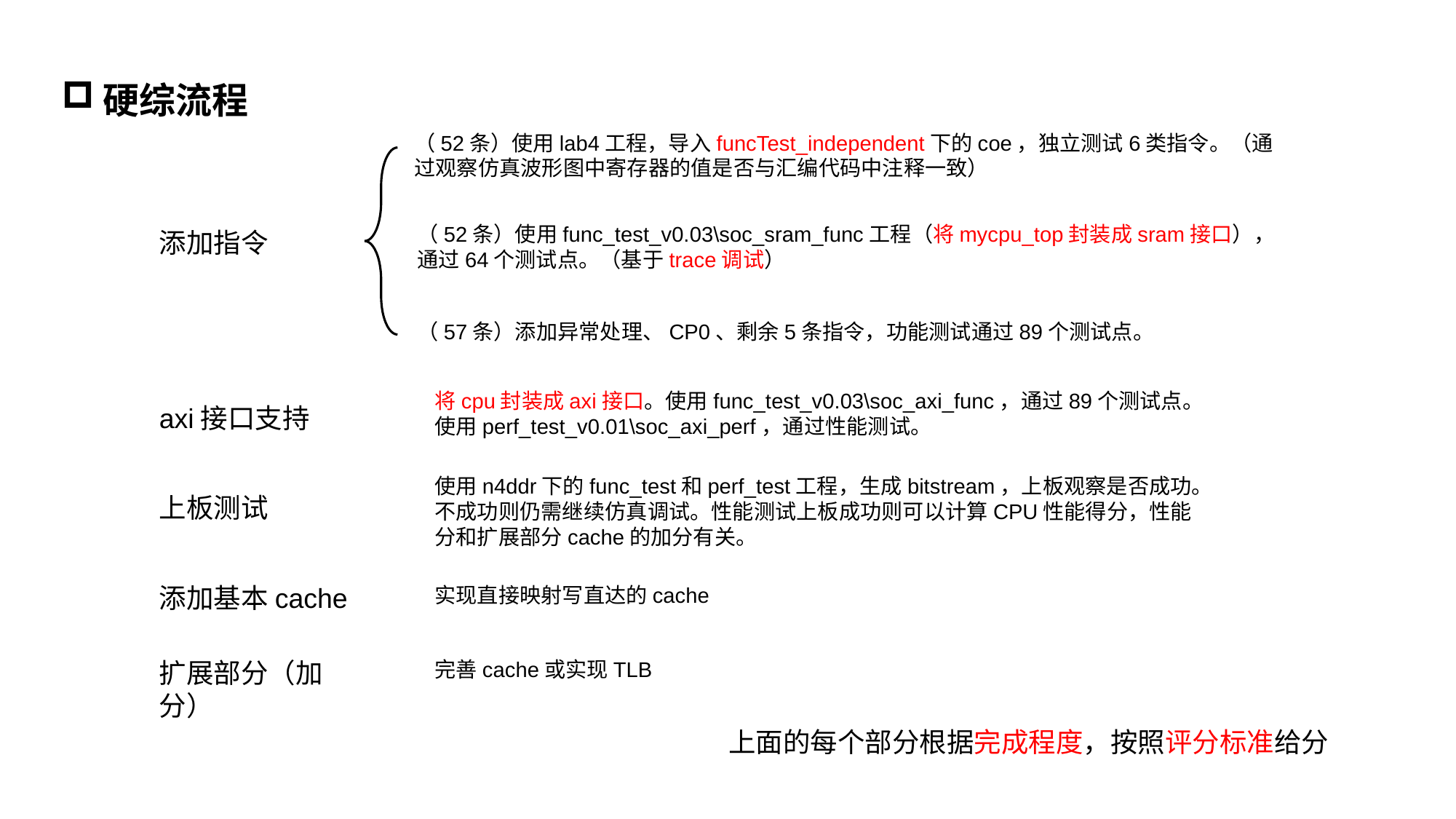

硬综流程
（52条）使用lab4工程，导入funcTest_independent下的coe，独立测试6类指令。（通过观察仿真波形图中寄存器的值是否与汇编代码中注释一致）

（52条）使用func_test_v0.03\soc_sram_func工程（将mycpu_top封装成sram接口），通过64个测试点。（基于trace调试）
添加指令
（57条）添加异常处理、CP0、剩余5条指令，功能测试通过89个测试点。
将cpu封装成axi接口。使用func_test_v0.03\soc_axi_func，通过89个测试点。
使用perf_test_v0.01\soc_axi_perf，通过性能测试。
axi接口支持
使用n4ddr下的func_test和perf_test工程，生成bitstream，上板观察是否成功。不成功则仍需继续仿真调试。性能测试上板成功则可以计算CPU性能得分，性能分和扩展部分cache的加分有关。
上板测试
添加基本cache
实现直接映射写直达的cache
扩展部分（加分）
完善cache或实现TLB
上面的每个部分根据完成程度，按照评分标准给分